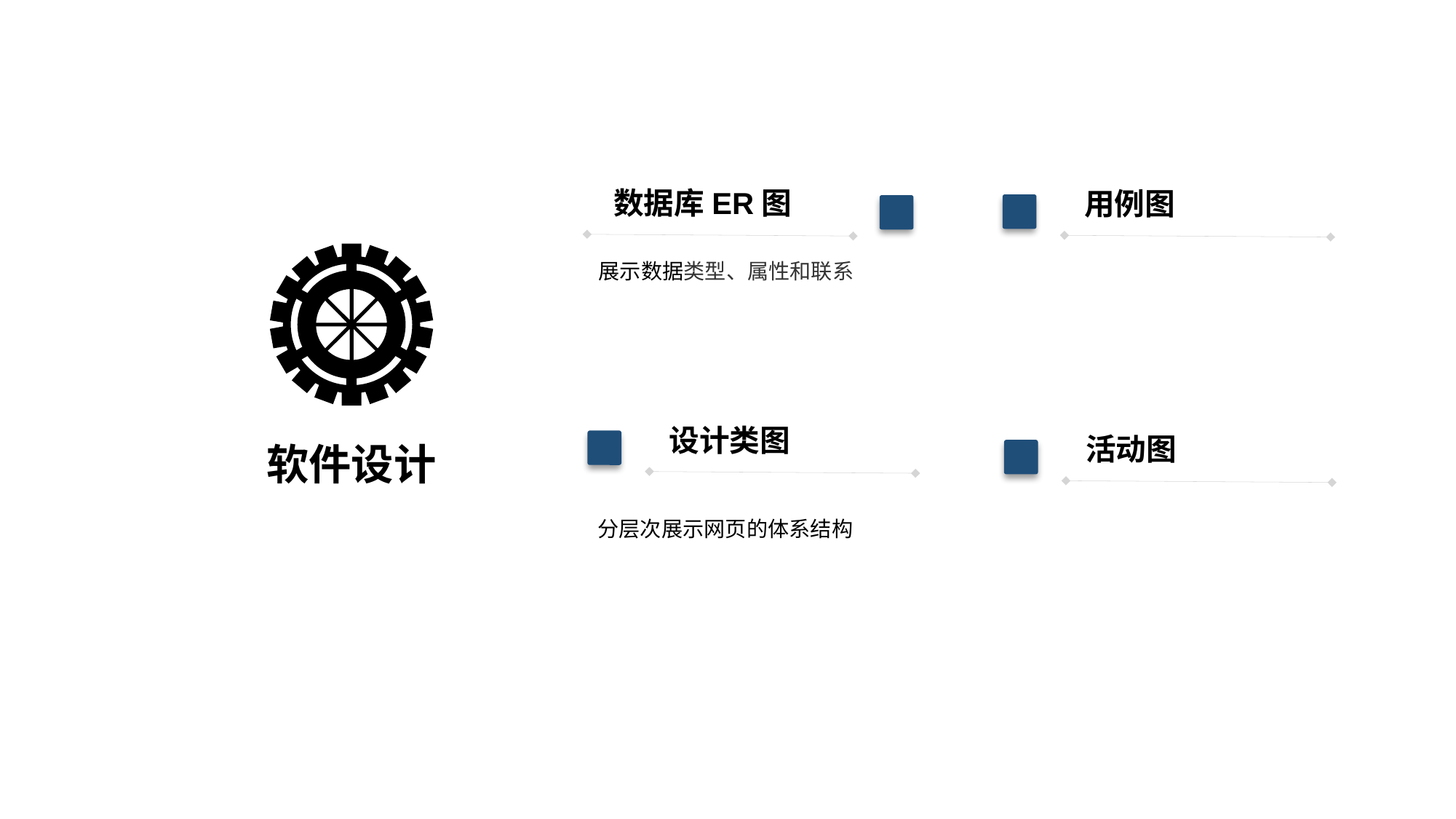

数据库ER图
用例图

展示数据类型、属性和联系
设计类图
活动图

软件设计

分层次展示网页的体系结构